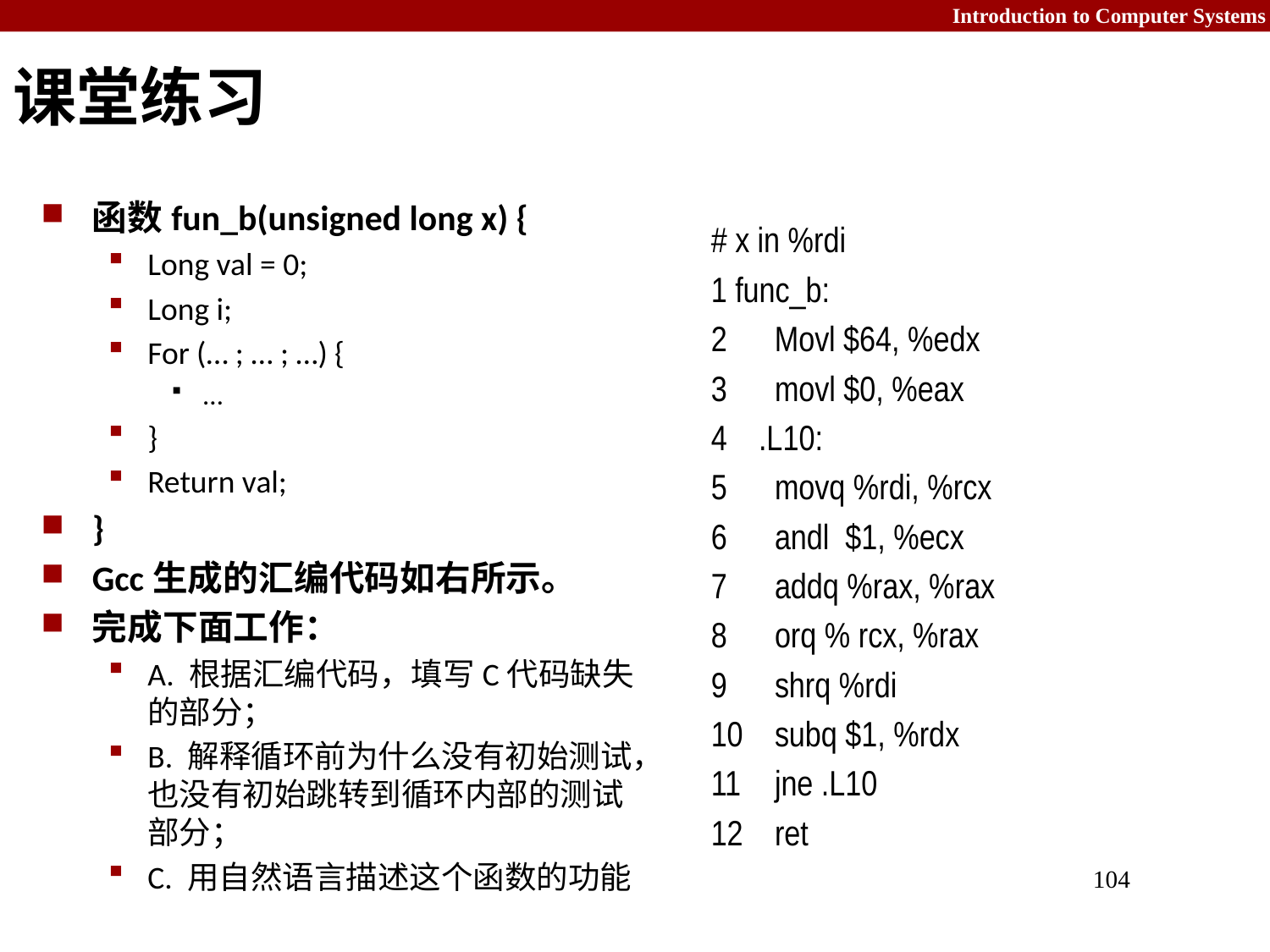

# 课堂练习
函数fun_b(unsigned long x) {
Long val = 0;
Long i;
For (… ; … ; …) {
…
}
Return val;
}
Gcc生成的汇编代码如右所示。
完成下面工作：
A. 根据汇编代码，填写C代码缺失的部分；
B. 解释循环前为什么没有初始测试，也没有初始跳转到循环内部的测试部分；
C. 用自然语言描述这个函数的功能
# x in %rdi
1 func_b:
Movl $64, %edx
  movl $0, %eax
.L10:
  movq %rdi, %rcx
  andl  $1, %ecx
  addq %rax, %rax
  orq % rcx, %rax
  shrq %rdi
  subq $1, %rdx
  jne .L10
  ret
104